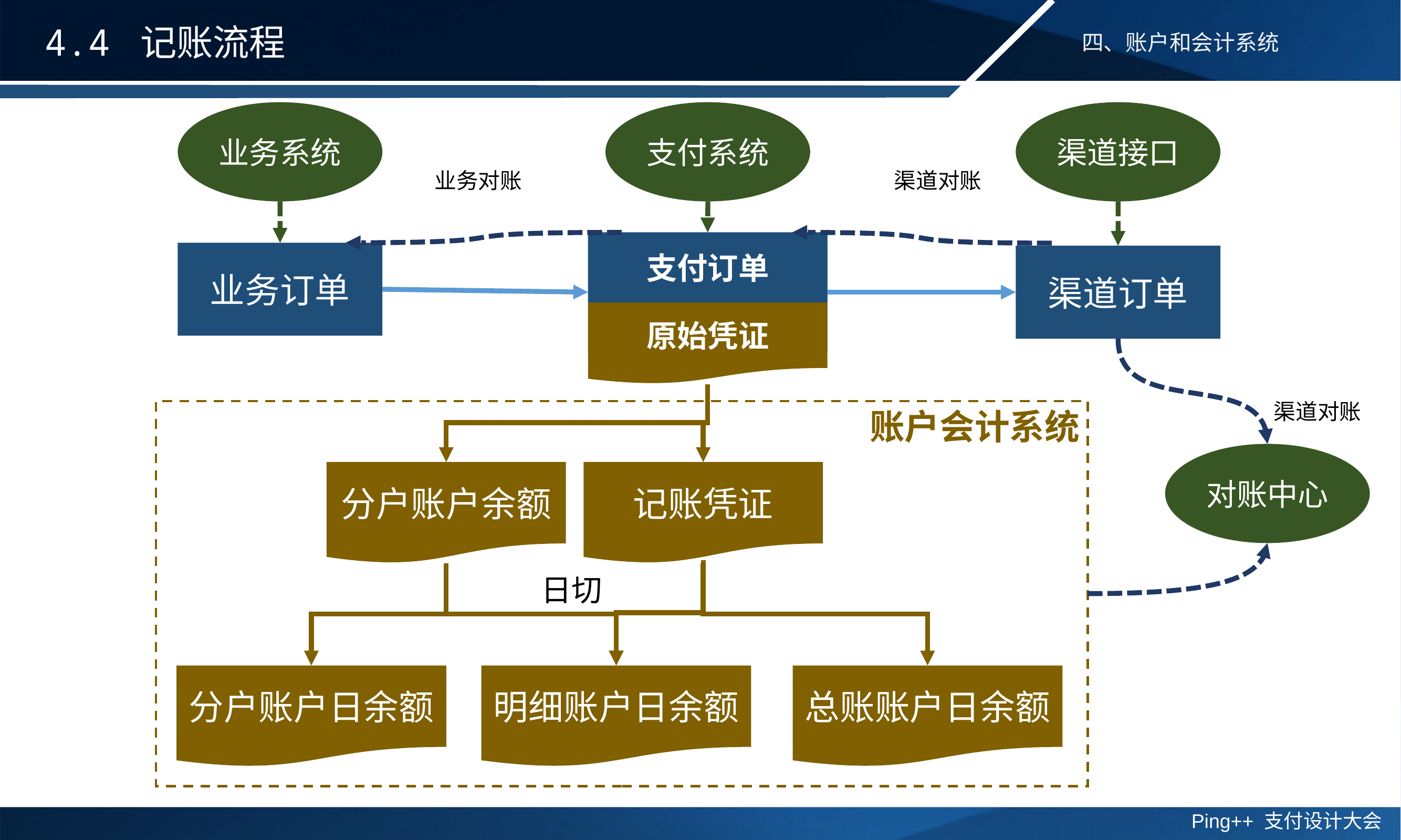

# 4.4 记账流程
业务系统
支付系统
渠道接口
业务对账
渠道对账
支付订单
支付订单
业务订单
渠道订单
原始凭证
渠道对账
账户会计系统
对账中心
分户账户余额
记账凭证
日切
分户账户日余额
明细账户日余额
总账账户日余额
Ping++ 支付设计大会